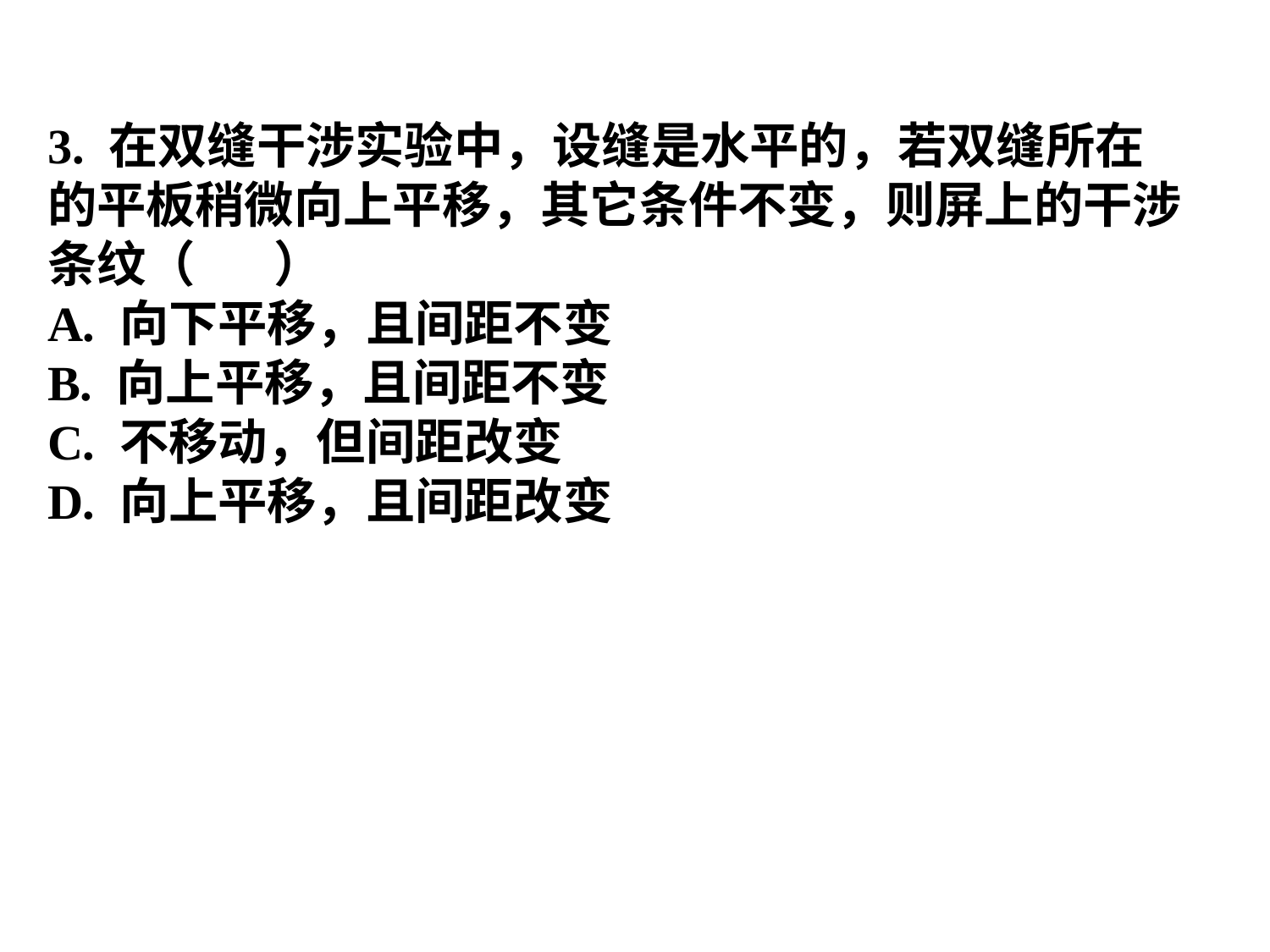

3. 在双缝干涉实验中，设缝是水平的，若双缝所在的平板稍微向上平移，其它条件不变，则屏上的干涉条纹（       ）
A. 向下平移，且间距不变
B. 向上平移，且间距不变
C. 不移动，但间距改变
D. 向上平移，且间距改变